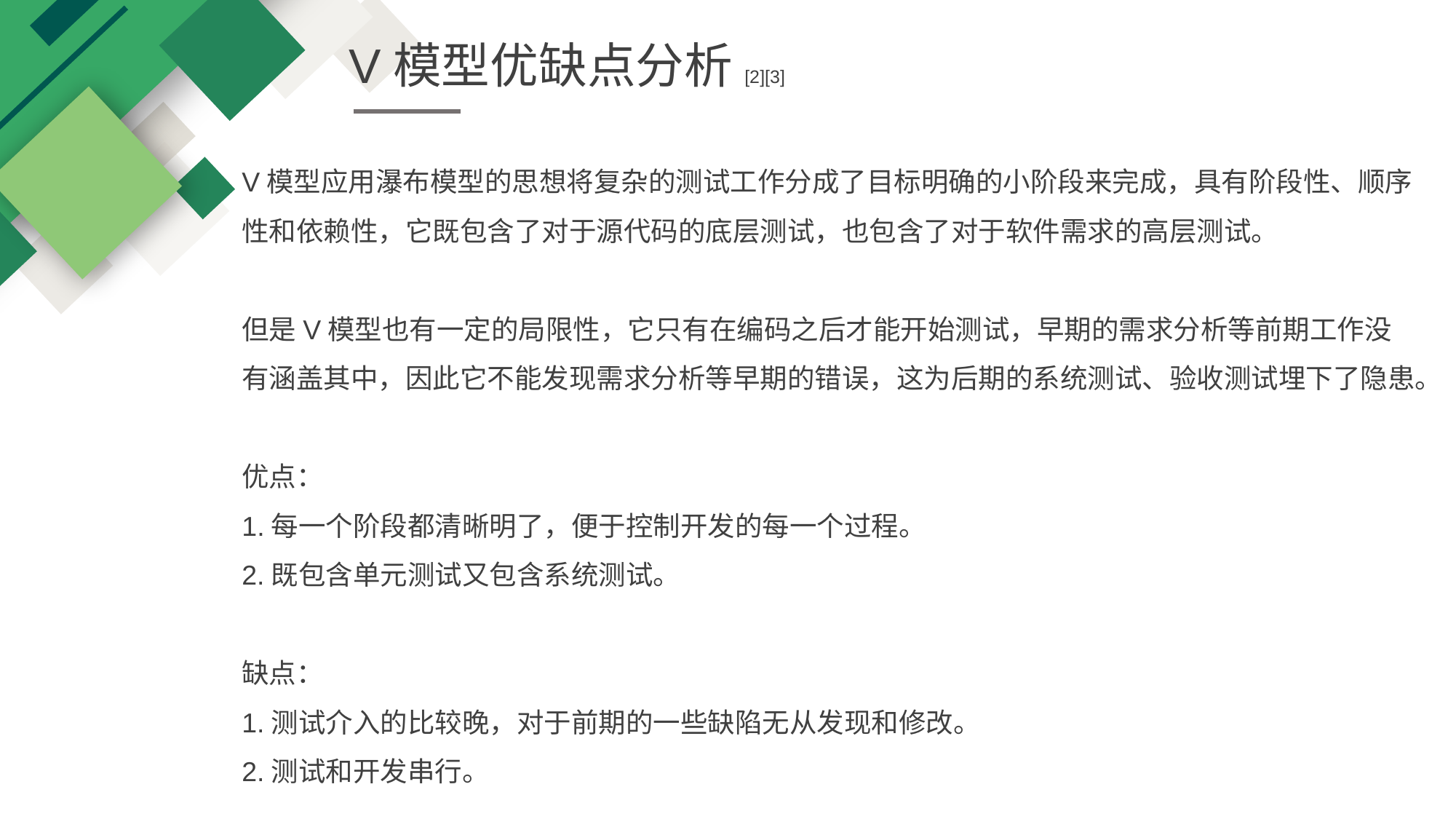

V模型优缺点分析[2][3]
V模型应用瀑布模型的思想将复杂的测试工作分成了目标明确的小阶段来完成，具有阶段性、顺序性和依赖性，它既包含了对于源代码的底层测试，也包含了对于软件需求的高层测试。

但是V模型也有一定的局限性，它只有在编码之后才能开始测试，早期的需求分析等前期工作没有涵盖其中，因此它不能发现需求分析等早期的错误，这为后期的系统测试、验收测试埋下了隐患。

优点：
1.每一个阶段都清晰明了，便于控制开发的每一个过程。
2.既包含单元测试又包含系统测试。

缺点：
1.测试介入的比较晚，对于前期的一些缺陷无从发现和修改。
2.测试和开发串行。